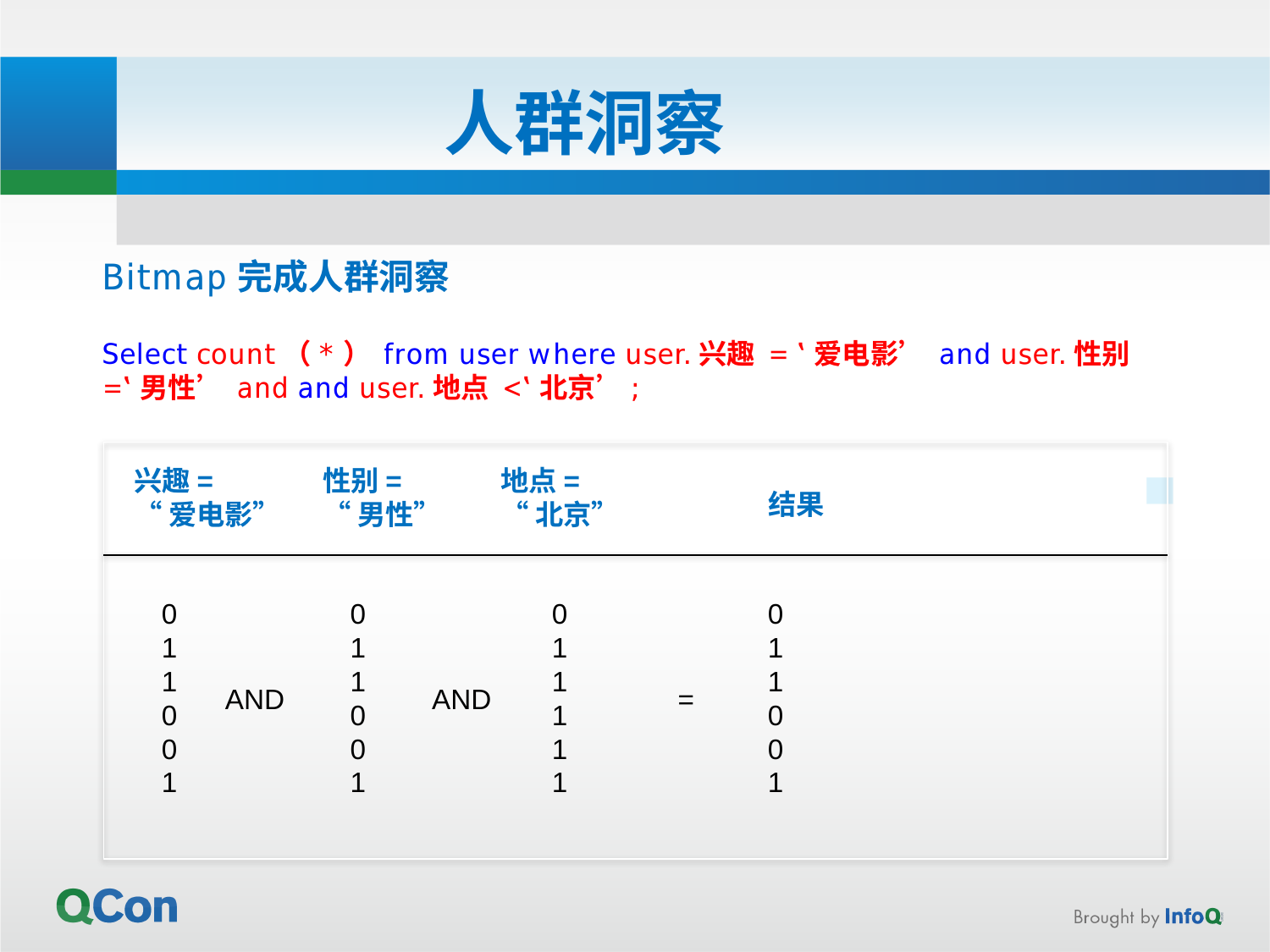

# 人群洞察
Bitmap完成人群洞察
Select count（*） from user where user.兴趣 = ‘爱电影’ and user.性别 =‘男性’ and and user.地点 <‘北京’;

兴趣=
“爱电影”
性别=
“男性”
地点=
“北京”
结果
0
1
1
0
0
1
AND
0
1
1
0
0
1
0
1
1
1
1
1
AND
0
1
1
0
0
1
=